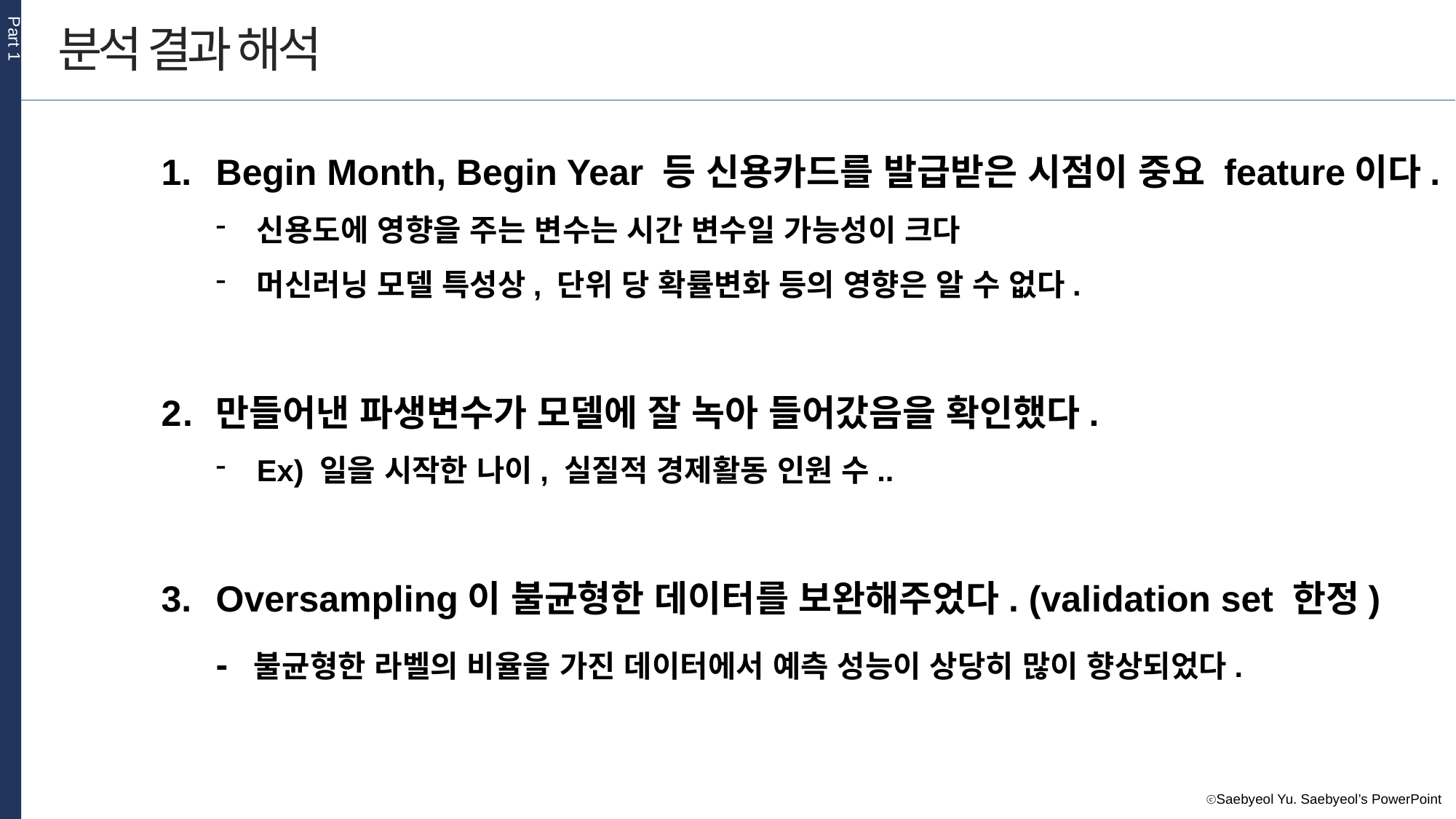

Part 1
분석 결과 해석

Begin Month, Begin Year 등 신용카드를 발급받은 시점이 중요 feature이다.
신용도에 영향을 주는 변수는 시간 변수일 가능성이 크다
머신러닝 모델 특성상, 단위 당 확률변화 등의 영향은 알 수 없다.

만들어낸 파생변수가 모델에 잘 녹아 들어갔음을 확인했다.
Ex) 일을 시작한 나이, 실질적 경제활동 인원 수..

Oversampling이 불균형한 데이터를 보완해주었다. (validation set 한정)
-  불균형한 라벨의 비율을 가진 데이터에서 예측 성능이 상당히 많이 향상되었다.

주제를 입력하세요
2
주제를 입력하세요
3
주제를 입력하세요
            1